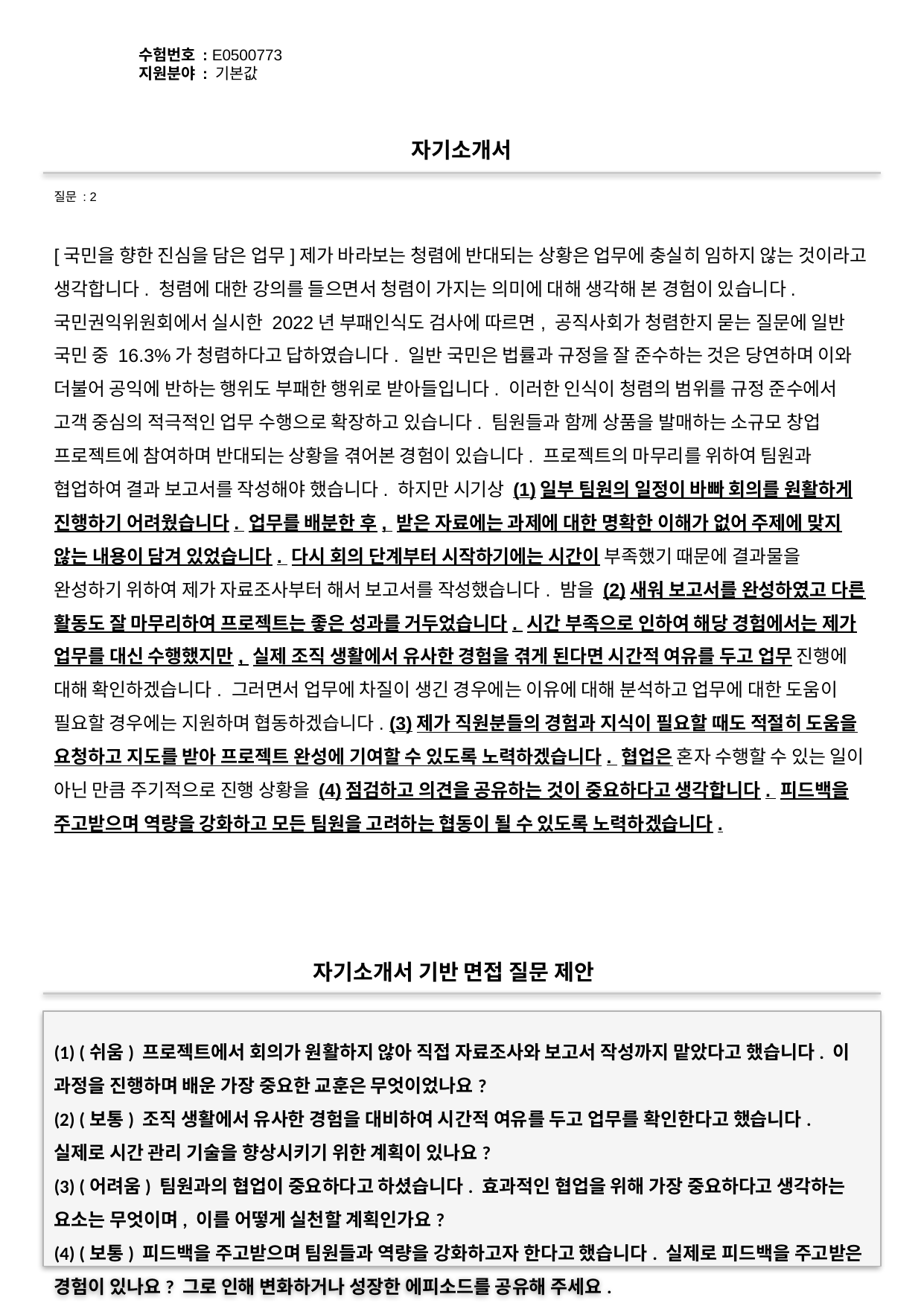

수험번호 : E0500773
지원분야 : 기본값
#

자기소개서

질문 : 2

[국민을 향한 진심을 담은 업무]제가 바라보는 청렴에 반대되는 상황은 업무에 충실히 임하지 않는 것이라고 생각합니다. 청렴에 대한 강의를 들으면서 청렴이 가지는 의미에 대해 생각해 본 경험이 있습니다. 국민권익위원회에서 실시한 2022년 부패인식도 검사에 따르면, 공직사회가 청렴한지 묻는 질문에 일반 국민 중 16.3%가 청렴하다고 답하였습니다. 일반 국민은 법률과 규정을 잘 준수하는 것은 당연하며 이와 더불어 공익에 반하는 행위도 부패한 행위로 받아들입니다. 이러한 인식이 청렴의 범위를 규정 준수에서 고객 중심의 적극적인 업무 수행으로 확장하고 있습니다. 팀원들과 함께 상품을 발매하는 소규모 창업 프로젝트에 참여하며 반대되는 상황을 겪어본 경험이 있습니다. 프로젝트의 마무리를 위하여 팀원과 협업하여 결과 보고서를 작성해야 했습니다. 하지만 시기상 (1)일부 팀원의 일정이 바빠 회의를 원활하게 진행하기 어려웠습니다. 업무를 배분한 후, 받은 자료에는 과제에 대한 명확한 이해가 없어 주제에 맞지 않는 내용이 담겨 있었습니다. 다시 회의 단계부터 시작하기에는 시간이 부족했기 때문에 결과물을 완성하기 위하여 제가 자료조사부터 해서 보고서를 작성했습니다. 밤을 (2)새워 보고서를 완성하였고 다른 활동도 잘 마무리하여 프로젝트는 좋은 성과를 거두었습니다. 시간 부족으로 인하여 해당 경험에서는 제가 업무를 대신 수행했지만, 실제 조직 생활에서 유사한 경험을 겪게 된다면 시간적 여유를 두고 업무 진행에 대해 확인하겠습니다. 그러면서 업무에 차질이 생긴 경우에는 이유에 대해 분석하고 업무에 대한 도움이 필요할 경우에는 지원하며 협동하겠습니다. (3)제가 직원분들의 경험과 지식이 필요할 때도 적절히 도움을 요청하고 지도를 받아 프로젝트 완성에 기여할 수 있도록 노력하겠습니다. 협업은 혼자 수행할 수 있는 일이 아닌 만큼 주기적으로 진행 상황을 (4)점검하고 의견을 공유하는 것이 중요하다고 생각합니다. 피드백을 주고받으며 역량을 강화하고 모든 팀원을 고려하는 협동이 될 수 있도록 노력하겠습니다.

자기소개서 기반 면접 질문 제안

(1) (쉬움) 프로젝트에서 회의가 원활하지 않아 직접 자료조사와 보고서 작성까지 맡았다고 했습니다. 이 과정을 진행하며 배운 가장 중요한 교훈은 무엇이었나요?
(2) (보통) 조직 생활에서 유사한 경험을 대비하여 시간적 여유를 두고 업무를 확인한다고 했습니다. 실제로 시간 관리 기술을 향상시키기 위한 계획이 있나요?
(3) (어려움) 팀원과의 협업이 중요하다고 하셨습니다. 효과적인 협업을 위해 가장 중요하다고 생각하는 요소는 무엇이며, 이를 어떻게 실천할 계획인가요?
(4) (보통) 피드백을 주고받으며 팀원들과 역량을 강화하고자 한다고 했습니다. 실제로 피드백을 주고받은 경험이 있나요? 그로 인해 변화하거나 성장한 에피소드를 공유해 주세요.